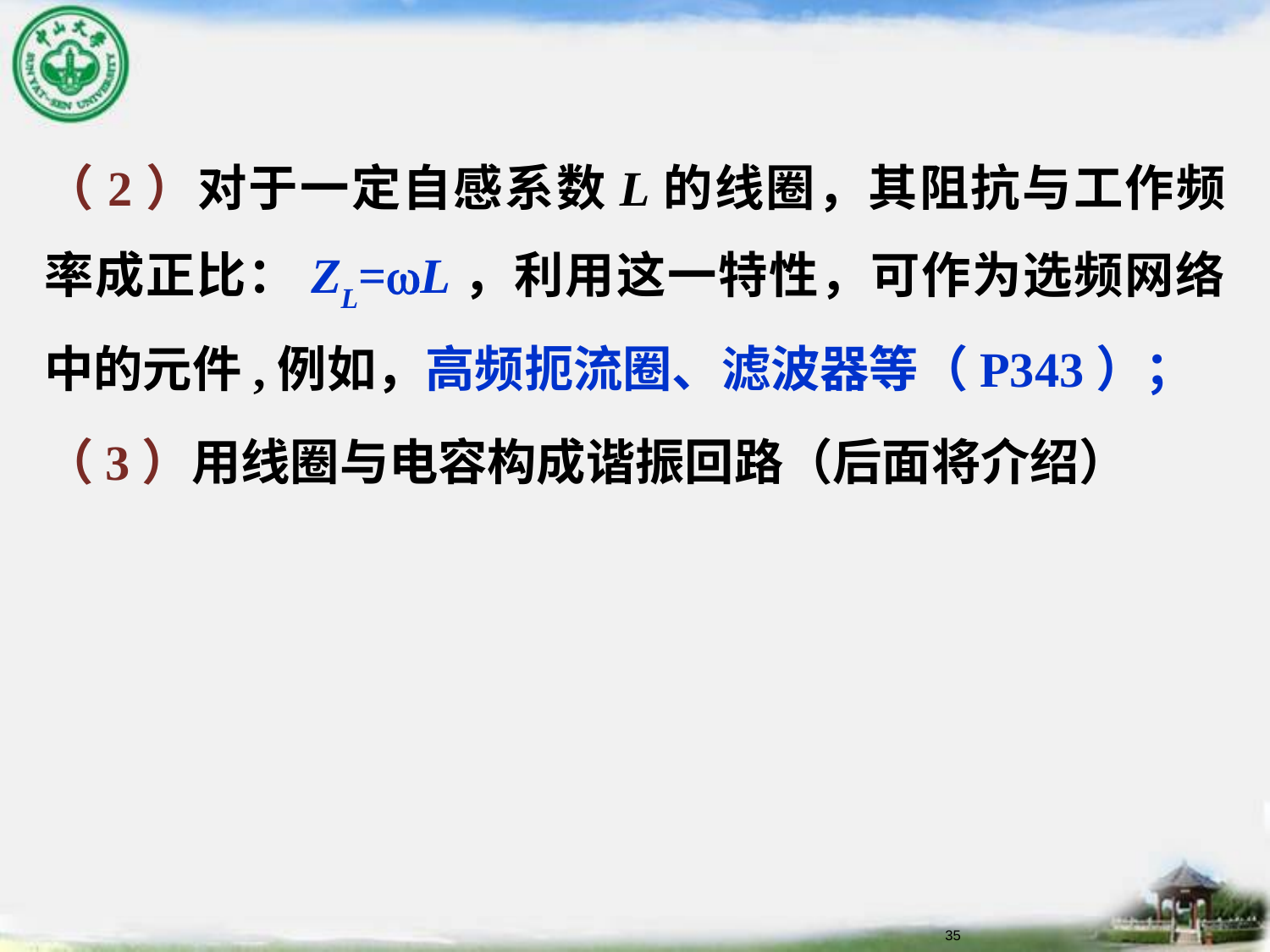

（2）对于一定自感系数L的线圈，其阻抗与工作频率成正比：ZL=ωL，利用这一特性，可作为选频网络中的元件,例如，高频扼流圈、滤波器等（P343）；
（3）用线圈与电容构成谐振回路（后面将介绍）
35